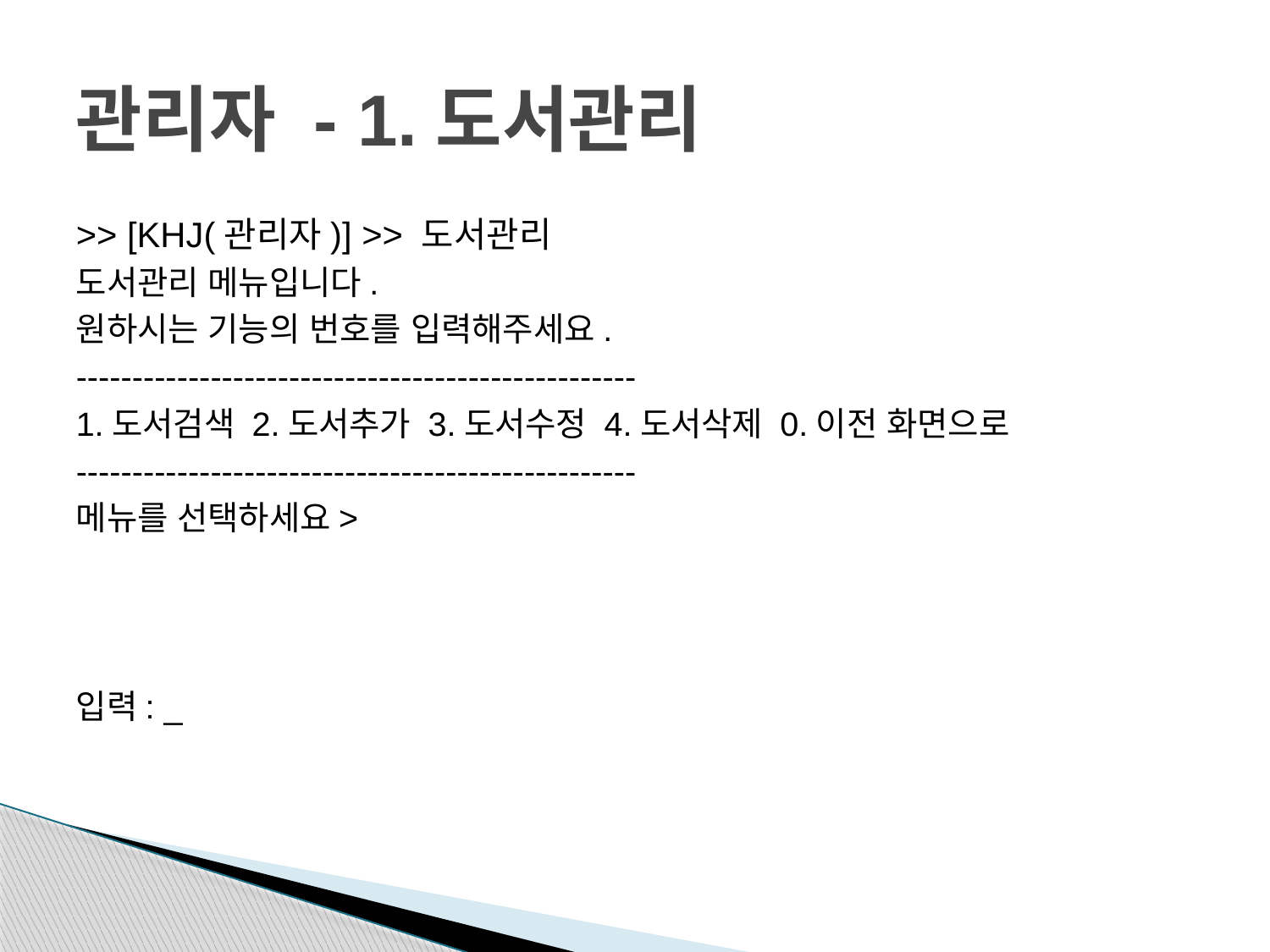

# 관리자 - 1.도서관리
>> [KHJ(관리자)] >> 도서관리
도서관리 메뉴입니다.
원하시는 기능의 번호를 입력해주세요.
--------------------------------------------------
1.도서검색 2.도서추가 3.도서수정 4.도서삭제 0.이전 화면으로
--------------------------------------------------
메뉴를 선택하세요>

입력: _